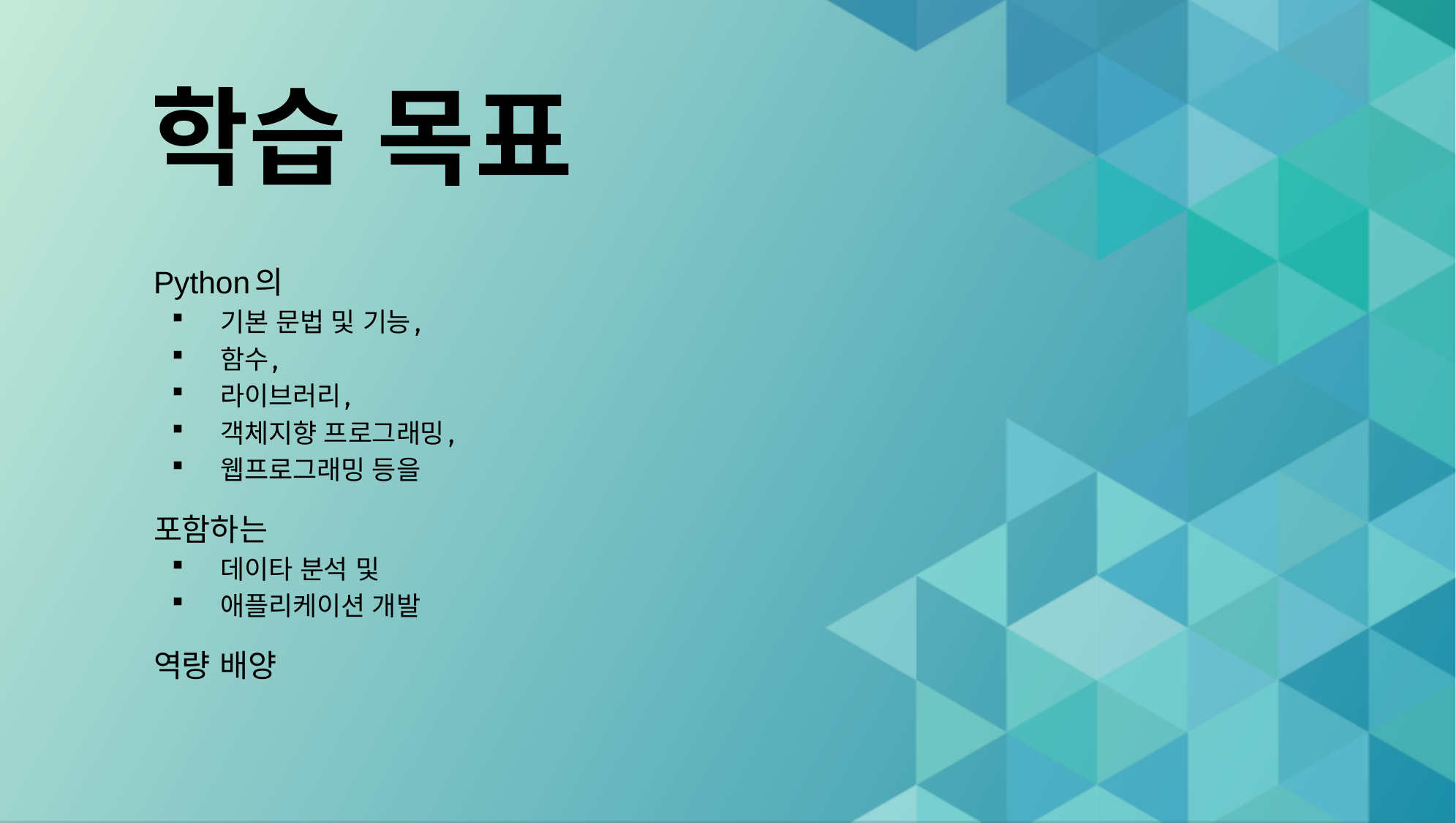

# 학습 목표
Python의
기본 문법 및 기능,
함수,
라이브러리,
객체지향 프로그래밍,
웹프로그래밍 등을
포함하는
데이타 분석 및
애플리케이션 개발
역량 배양